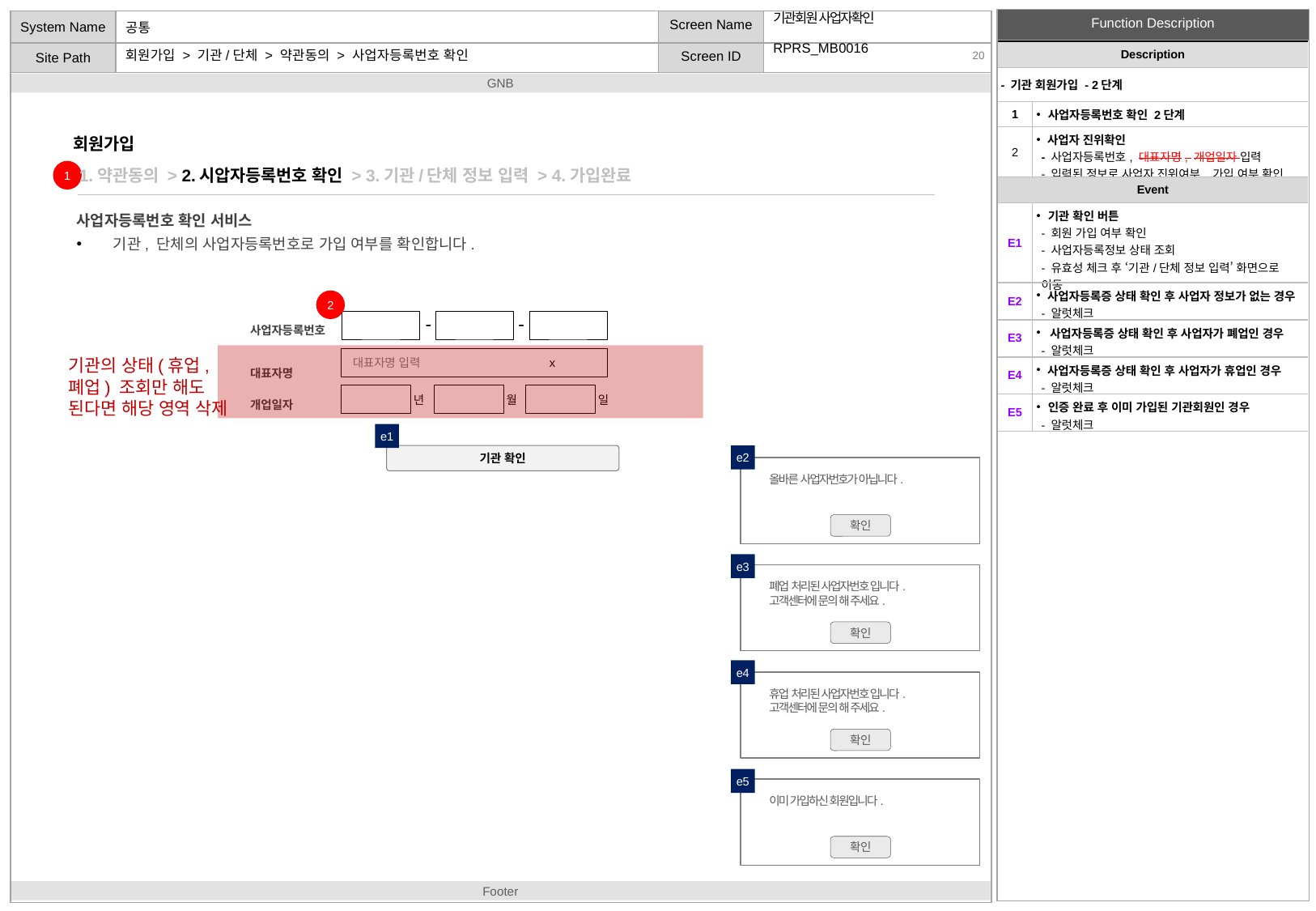

기관회원 사업자확인
| Description |  |
| --- | --- |
| - 기관 회원가입 - 2단계 |  |
| 1 | 사업자등록번호 확인 2단계 |
| 2 | 사업자 진위확인 - 사업자등록번호, 대표자명, 개업일자 입력 - 입력된 정보로 사업자 진위여부, 가입 여부 확인 |
RPRS_MB0016
# 회원가입 > 기관/단체 > 약관동의 > 사업자등록번호 확인
회원가입
1.약관동의 > 2.시압자등록번호 확인 > 3.기관/단체 정보 입력 > 4.가입완료
1
| Event |  |
| --- | --- |
| E1 | 기관 확인 버튼 - 회원 가입 여부 확인 - 사업자등록정보 상태 조회 - 유효성 체크 후 ‘기관/단체 정보 입력’ 화면으로 이동 |
| E2 | 사업자등록증 상태 확인 후 사업자 정보가 없는 경우 - 알럿체크 |
| E3 | 사업자등록증 상태 확인 후 사업자가 폐업인 경우 - 알럿체크 |
| E4 | 사업자등록증 상태 확인 후 사업자가 휴업인 경우 - 알럿체크 |
| E5 | 인증 완료 후 이미 가입된 기관회원인 경우 - 알럿체크 |
사업자등록번호 확인 서비스
 기관, 단체의 사업자등록번호로 가입 여부를 확인합니다.
2
사업자등록번호
-
-

대표자명

대표자명 입력                                       x
기관의 상태(휴업, 폐업) 조회만 해도 된다면 해당 영역 삭제
개업일자

년
월
일
e1
기관 확인
e2

올바른 사업자번호가 아닙니다.
확인
e3

폐업 처리된 사업자번호 입니다.
고객센터에 문의 해 주세요.
확인
e4

휴업 처리된 사업자번호 입니다.
고객센터에 문의 해 주세요.
확인
e5

이미 가입하신 회원입니다.
확인